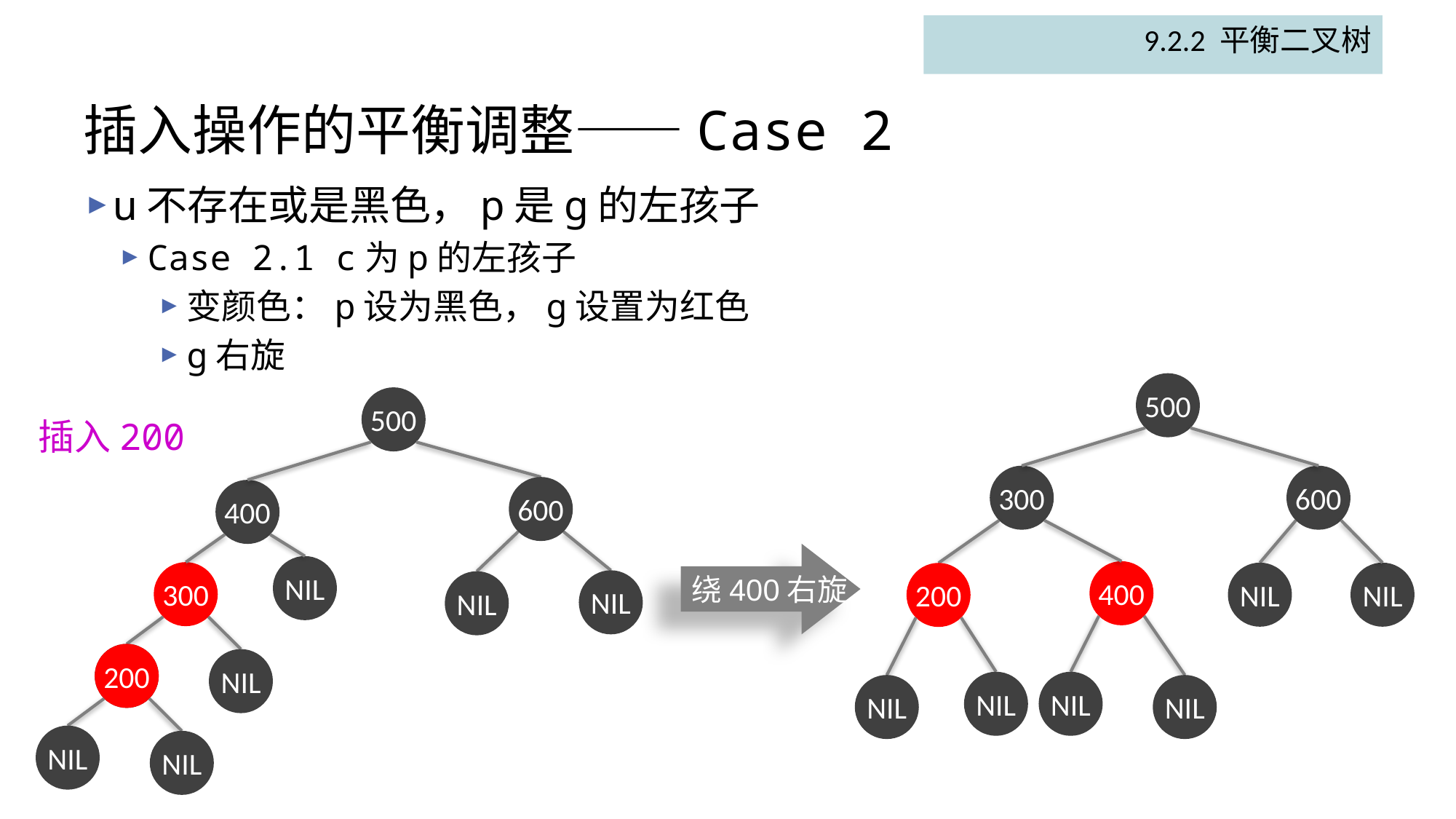

9.2.2 平衡二叉树
# 插入操作的平衡调整——Case 2
u不存在或是黑色，p是g的左孩子
Case 2.1 c为p的左孩子
变颜色：p设为黑色，g设置为红色
g右旋

500
300
600
400
NIL
NIL
200
NIL
NIL
NIL
NIL
500
插入200
600
400
绕400右旋
NIL
300
NIL
NIL
NIL
200
NIL
NIL
NIL